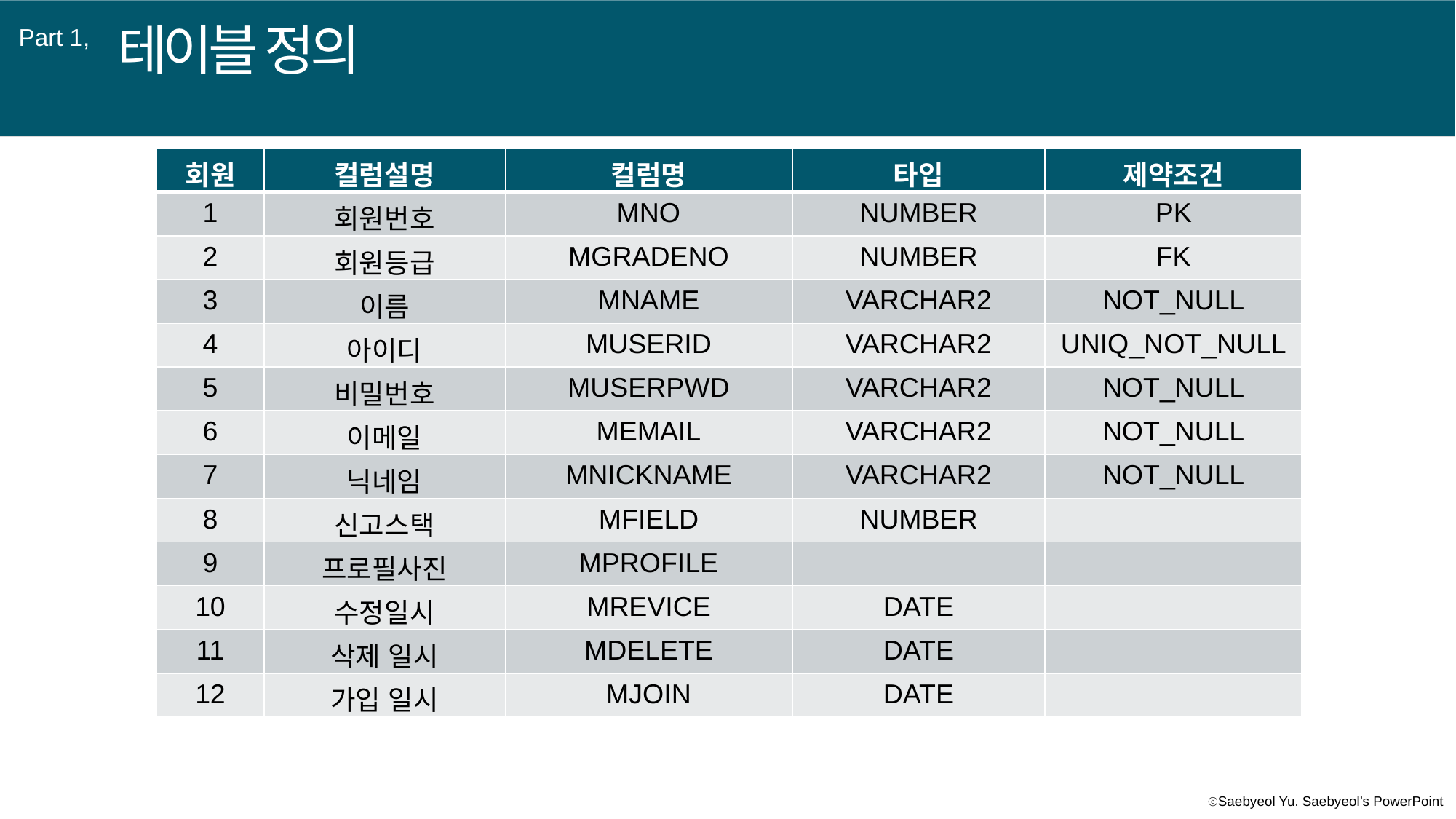

테이블 정의
Part 1,
| 회원 | 컬럼설명 | 컬럼명 | 타입 | 제약조건 |
| --- | --- | --- | --- | --- |
| 1 | 회원번호 | MNO | NUMBER | PK |
| 2 | 회원등급 | MGRADENO | NUMBER | FK |
| 3 | 이름 | MNAME | VARCHAR2 | NOT\_NULL |
| 4 | 아이디 | MUSERID | VARCHAR2 | UNIQ\_NOT\_NULL |
| 5 | 비밀번호 | MUSERPWD | VARCHAR2 | NOT\_NULL |
| 6 | 이메일 | MEMAIL | VARCHAR2 | NOT\_NULL |
| 7 | 닉네임 | MNICKNAME | VARCHAR2 | NOT\_NULL |
| 8 | 신고스택 | MFIELD | NUMBER |  |
| 9 | 프로필사진 | MPROFILE |  |  |
| 10 | 수정일시 | MREVICE | DATE |  |
| 11 | 삭제 일시 | MDELETE | DATE |  |
| 12 | 가입 일시 | MJOIN | DATE |  |
1